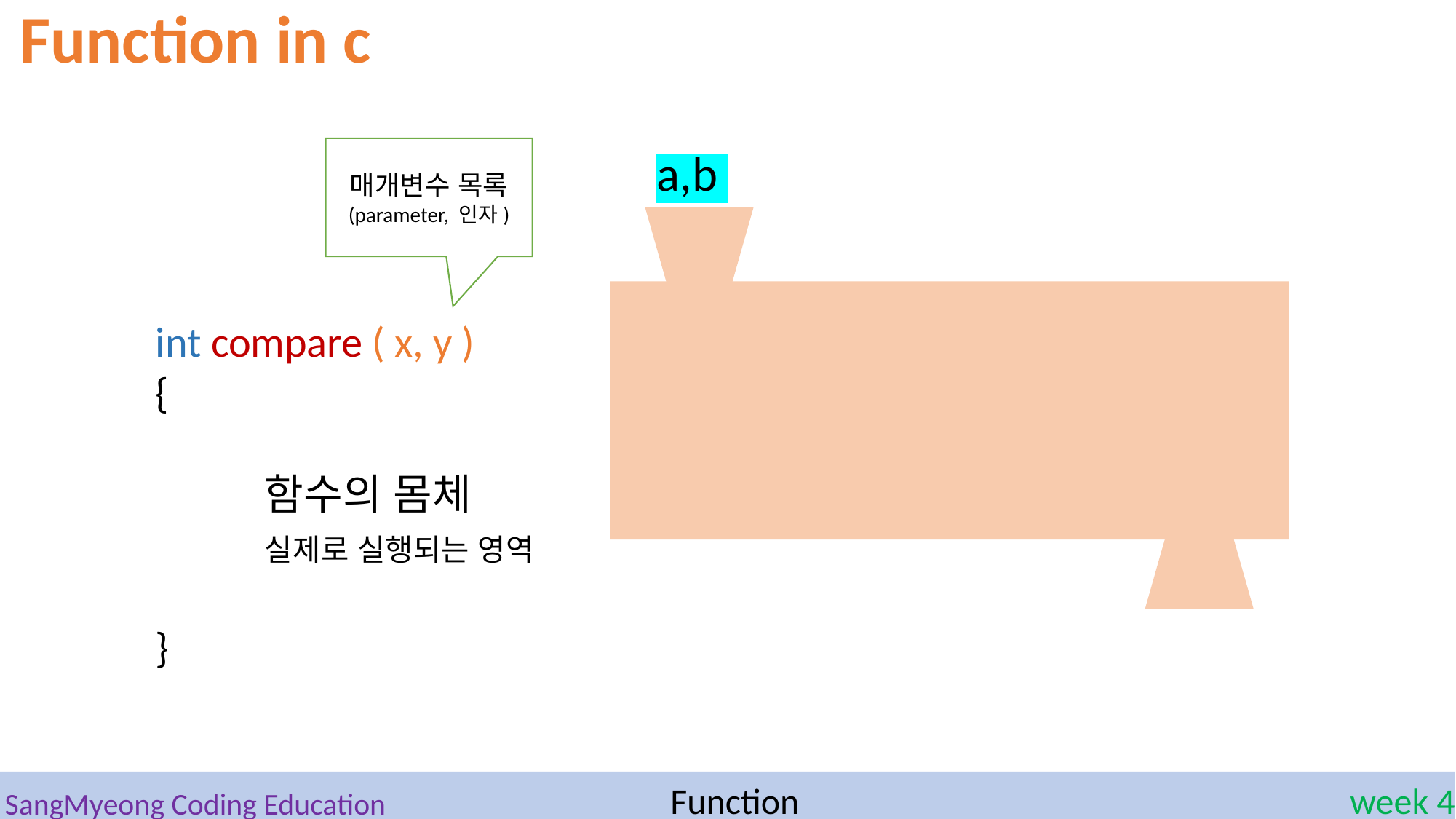

Function in c
a,b

매개변수 목록
(parameter, 인자)
int compare ( x, y )
{

	함수의 몸체
	실제로 실행되는 영역

}

Function
# SangMyeong Coding Education
week 4